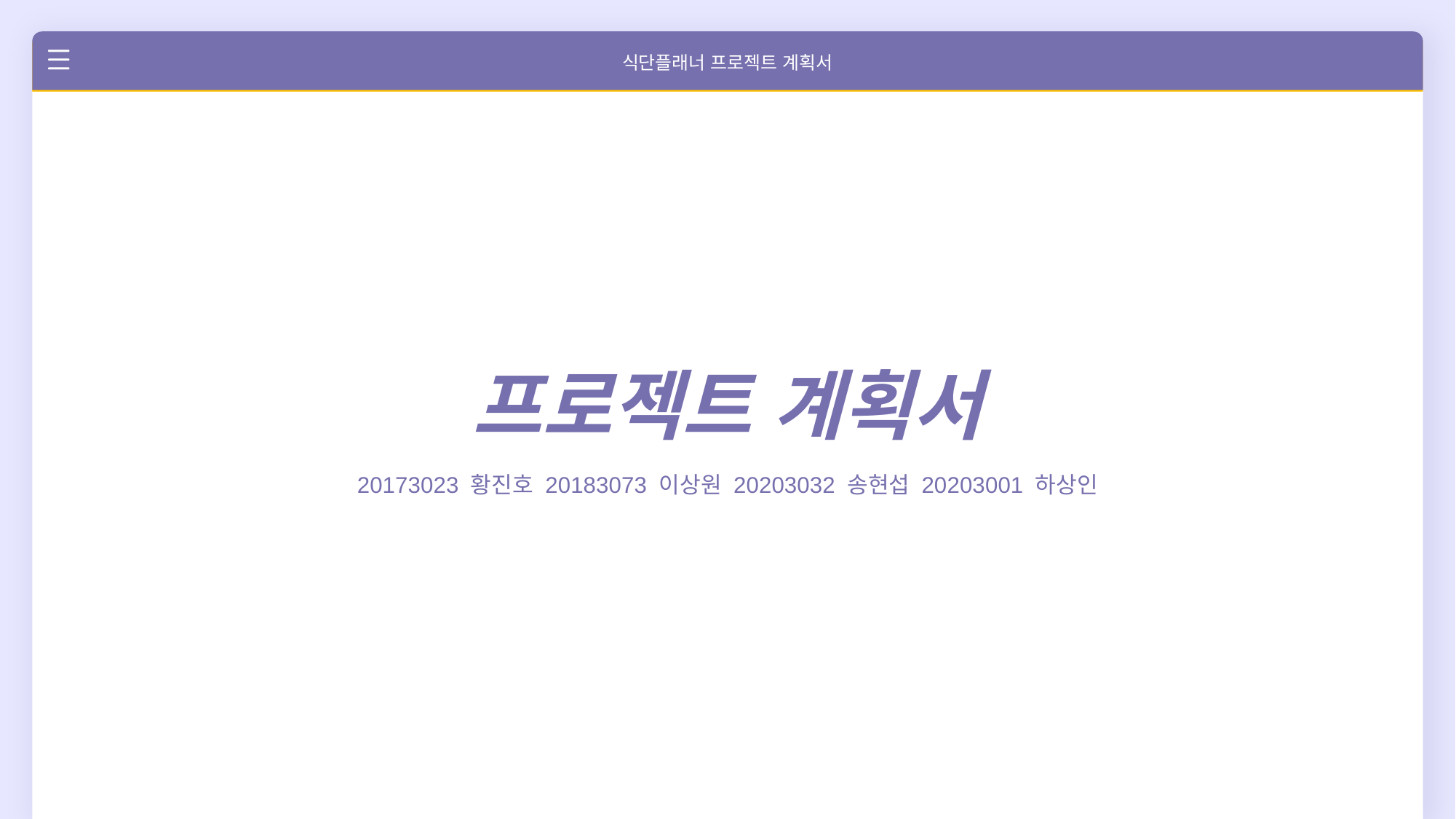

프로젝트 계획서

20173023 황진호 20183073 이상원 20203032 송현섭 20203001 하상인

식단플래너 프로젝트 계획서